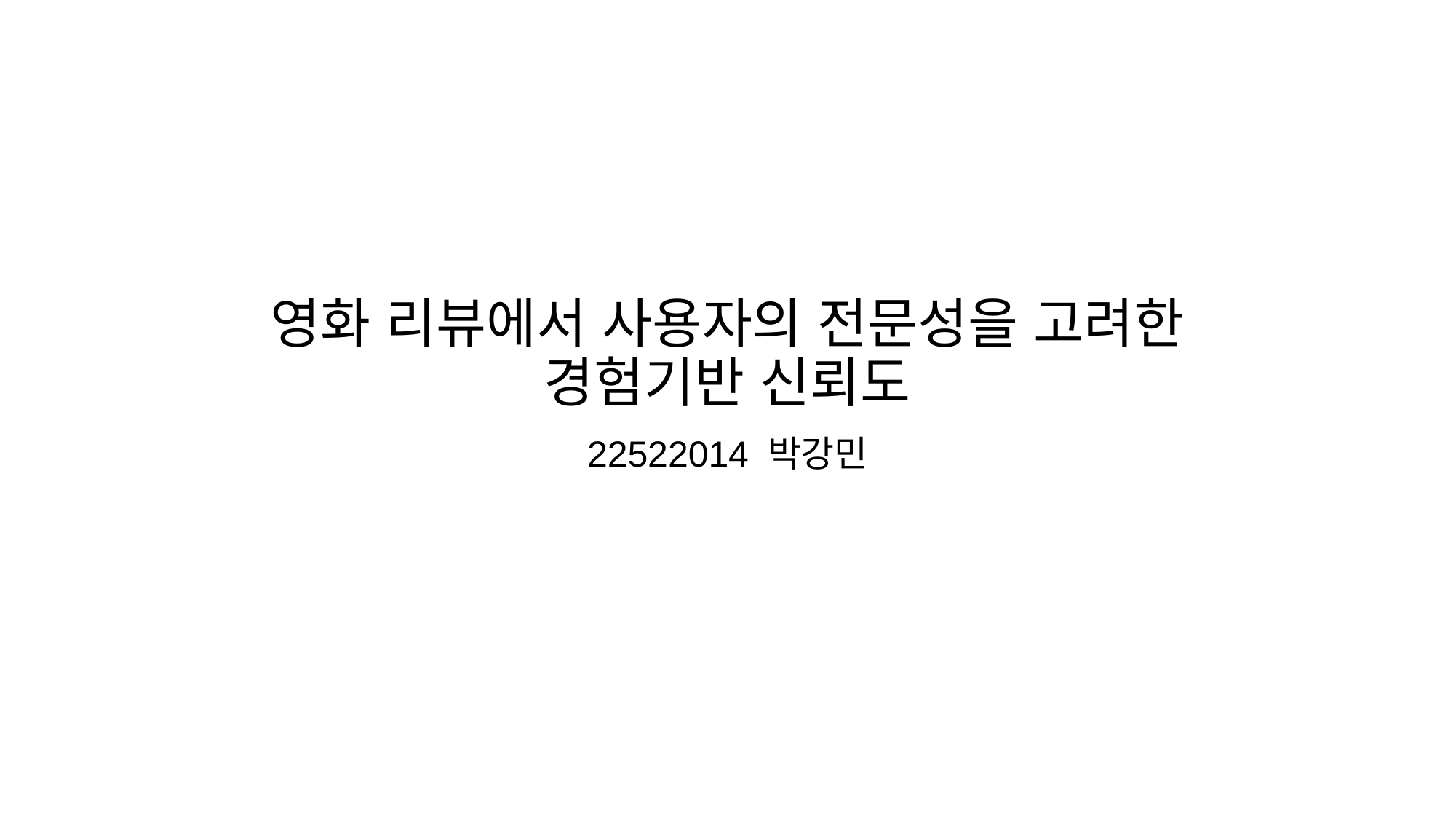

# 영화 리뷰에서 사용자의 전문성을 고려한 경험기반 신뢰도
22522014 박강민